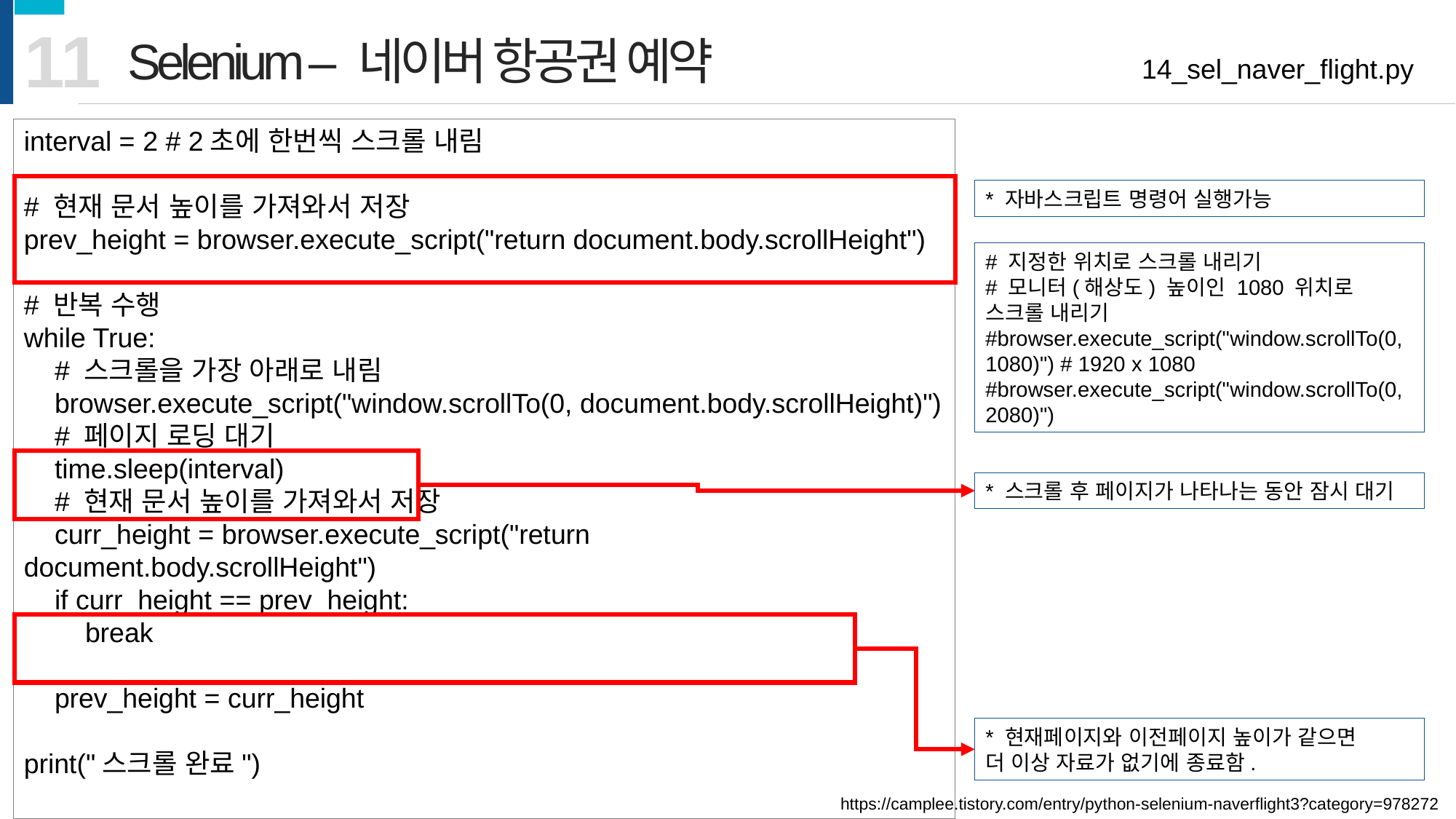

11
Selenium – 네이버 항공권 예약
14_sel_naver_flight.py
interval = 2 # 2초에 한번씩 스크롤 내림

# 현재 문서 높이를 가져와서 저장
prev_height = browser.execute_script("return document.body.scrollHeight")

# 반복 수행
while True:
    # 스크롤을 가장 아래로 내림
    browser.execute_script("window.scrollTo(0, document.body.scrollHeight)")
    # 페이지 로딩 대기
    time.sleep(interval)
    # 현재 문서 높이를 가져와서 저장
    curr_height = browser.execute_script("return document.body.scrollHeight")
    if curr_height == prev_height:
        break

    prev_height = curr_height

print("스크롤 완료")

* 자바스크립트 명령어 실행가능
# 지정한 위치로 스크롤 내리기
# 모니터(해상도) 높이인 1080 위치로 스크롤 내리기
#browser.execute_script("window.scrollTo(0, 1080)") # 1920 x 1080
#browser.execute_script("window.scrollTo(0, 2080)")

* 스크롤 후 페이지가 나타나는 동안 잠시 대기

* 현재페이지와 이전페이지 높이가 같으면
더 이상 자료가 없기에 종료함.
https://camplee.tistory.com/entry/python-selenium-naverflight3?category=978272